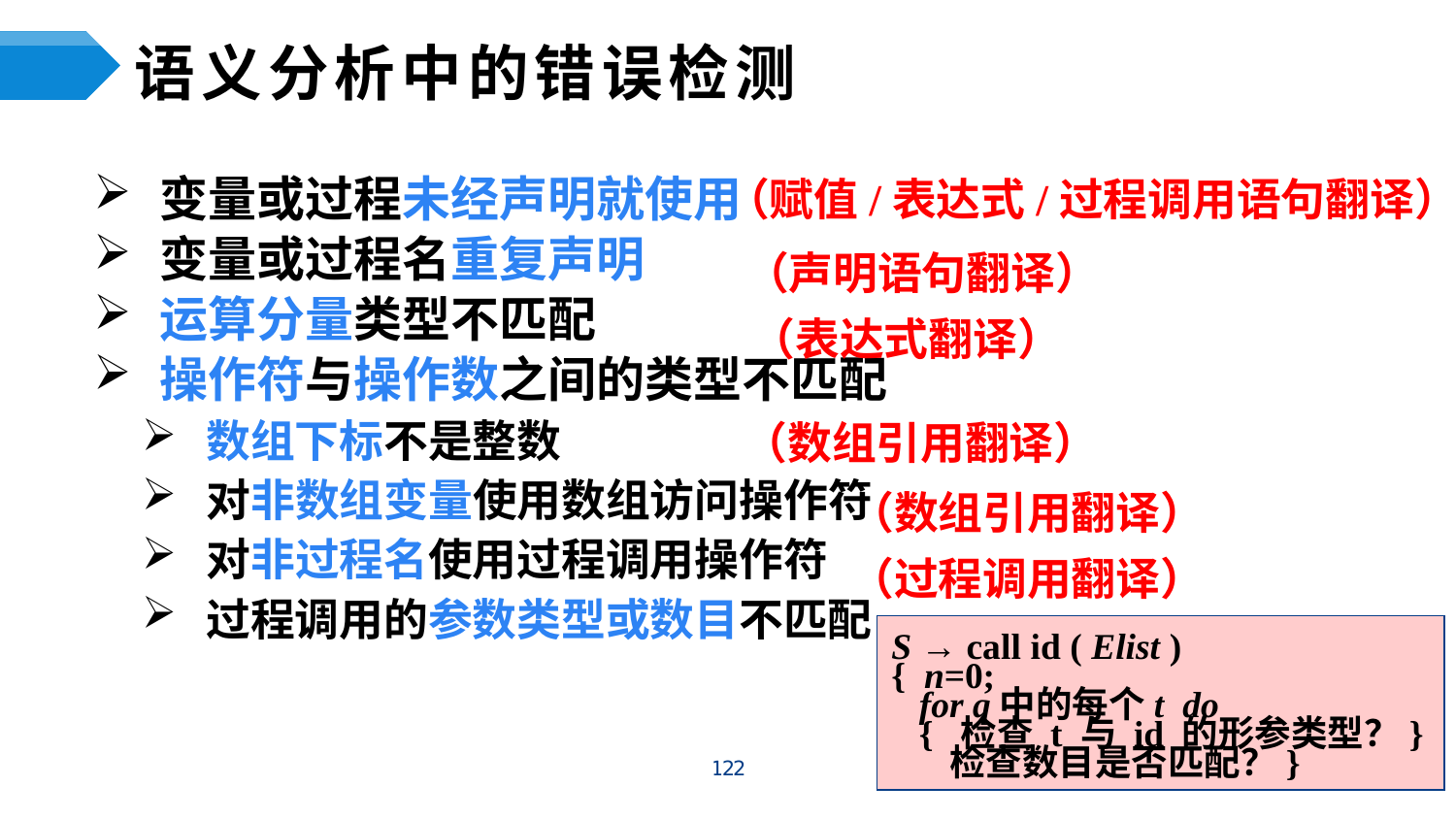

# 语义分析中的错误检测
（赋值/表达式/过程调用语句翻译）
 变量或过程未经声明就使用
 变量或过程名重复声明
 运算分量类型不匹配
 操作符与操作数之间的类型不匹配
 数组下标不是整数
 对非数组变量使用数组访问操作符
 对非过程名使用过程调用操作符
 过程调用的参数类型或数目不匹配

（声明语句翻译）
（表达式翻译）
（数组引用翻译）
（数组引用翻译）
（过程调用翻译）
S → call id ( Elist )
{  n=0;
   for q中的每个t  do
   {  检查 t 与 id 的形参类型？}
      检查数目是否匹配？}
122